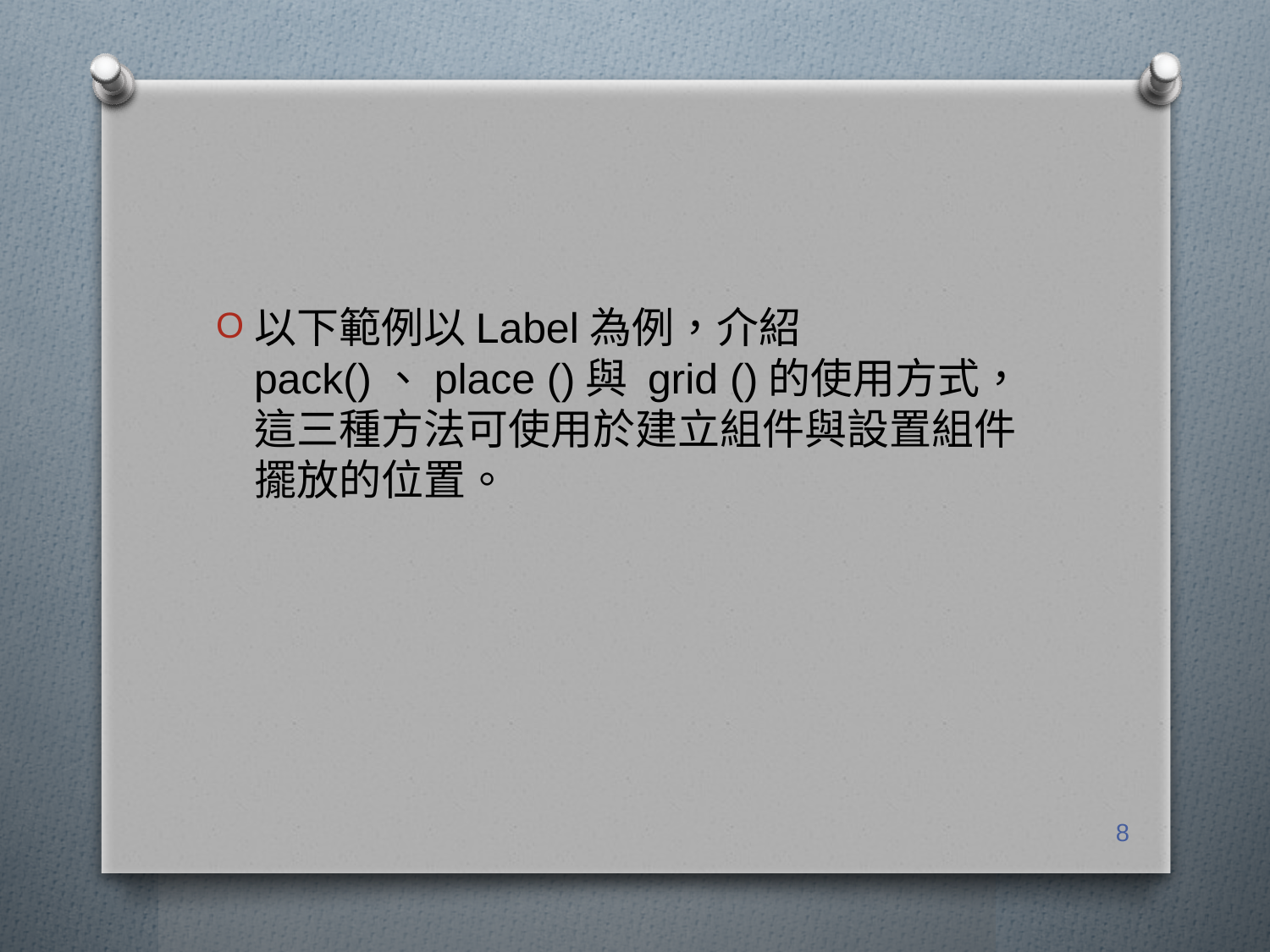

#
以下範例以Label為例，介紹pack()、place ()與 grid ()的使用方式，這三種方法可使用於建立組件與設置組件擺放的位置。
8